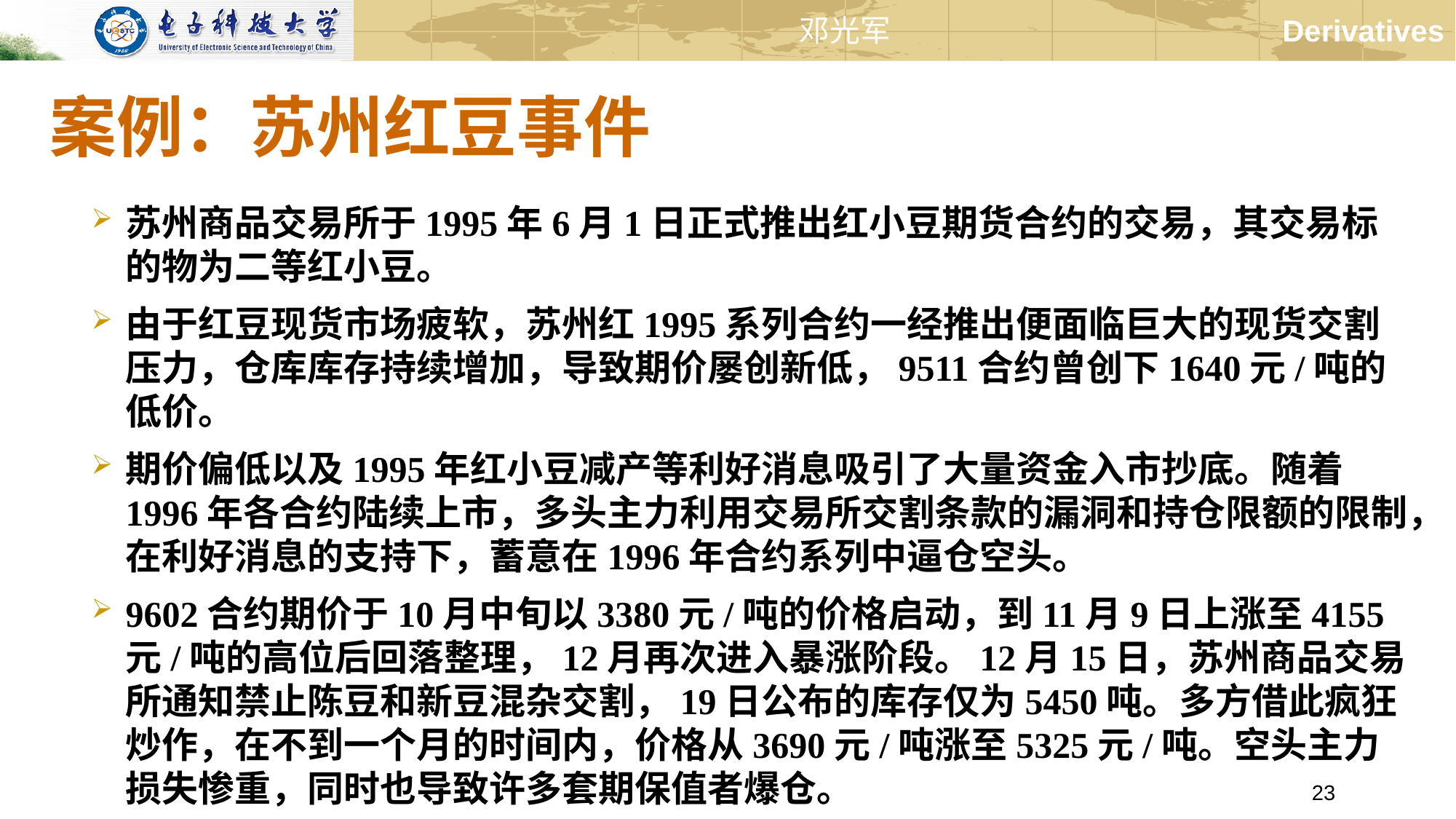

# 案例：苏州红豆事件
苏州商品交易所于1995年6月1日正式推出红小豆期货合约的交易，其交易标的物为二等红小豆。
由于红豆现货市场疲软，苏州红1995系列合约一经推出便面临巨大的现货交割压力，仓库库存持续增加，导致期价屡创新低，9511合约曾创下1640元/吨的低价。
期价偏低以及1995年红小豆减产等利好消息吸引了大量资金入市抄底。随着1996年各合约陆续上市，多头主力利用交易所交割条款的漏洞和持仓限额的限制，在利好消息的支持下，蓄意在1996年合约系列中逼仓空头。
9602合约期价于10月中旬以3380元/吨的价格启动，到11月9日上涨至4155元/吨的高位后回落整理，12月再次进入暴涨阶段。12月15日，苏州商品交易所通知禁止陈豆和新豆混杂交割，19日公布的库存仅为5450吨。多方借此疯狂炒作，在不到一个月的时间内，价格从3690元/吨涨至5325元/吨。空头主力损失惨重，同时也导致许多套期保值者爆仓。
1996年1月8日，中国证监会认为苏州红小豆合约和交易规则不完善，要求各持仓合约头寸减仓，并且不得新开出9608以后的远期合约。1月9日和10日，苏州红开盘不久便触及跌停，使得在高位建仓的多头头寸面临爆仓和巨大亏损的风险。之后，苏州商品交易所推出了一系列强制平仓的措施，期价大幅回调。3月8日，证监会发布通知，停止苏州商品交易所红小豆期货合约交易。